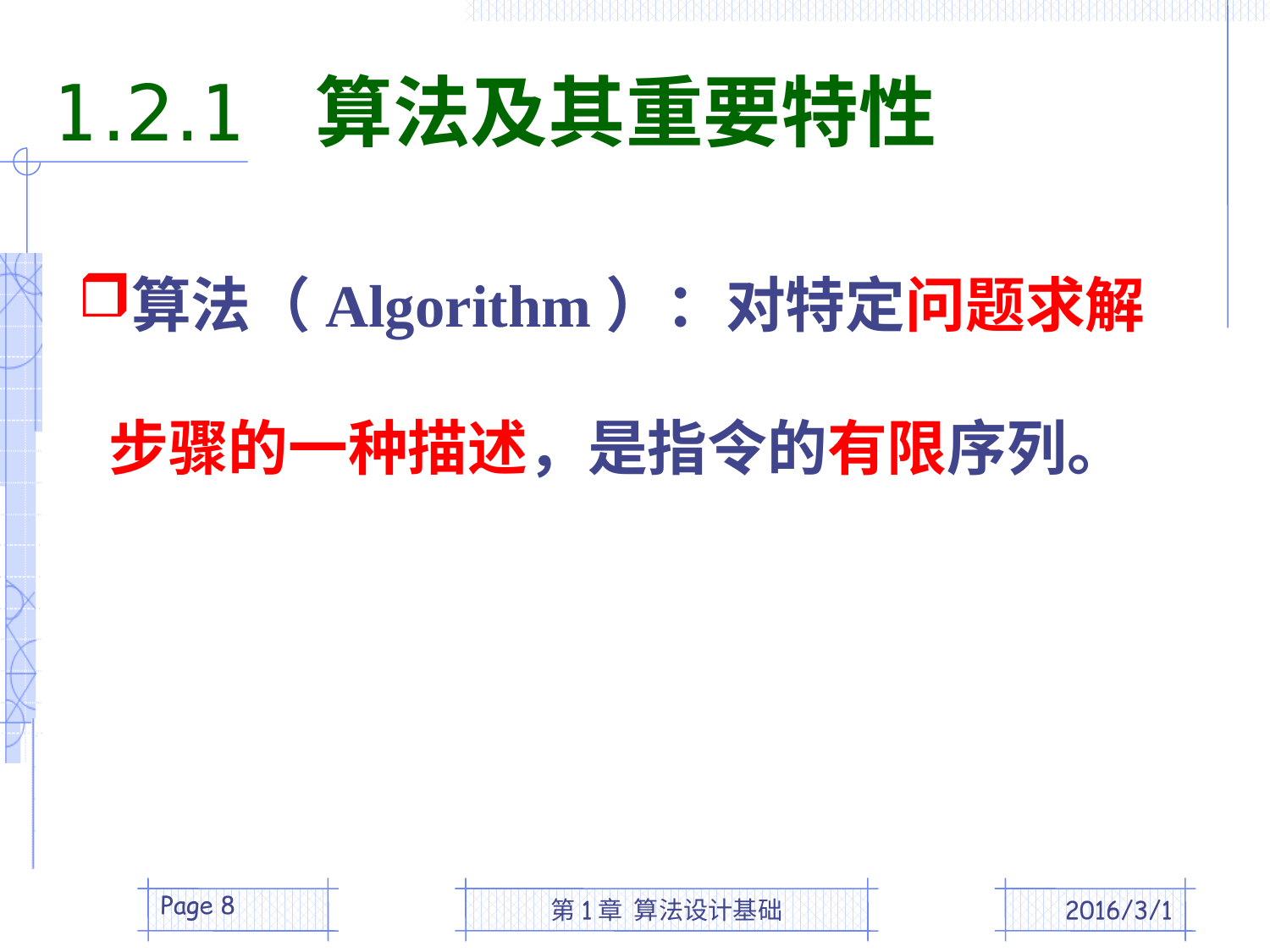

1.2.1  算法及其重要特性
算法（Algorithm）：对特定问题求解步骤的一种描述，是指令的有限序列。
Page 8
第1章  算法设计基础
2016/3/1